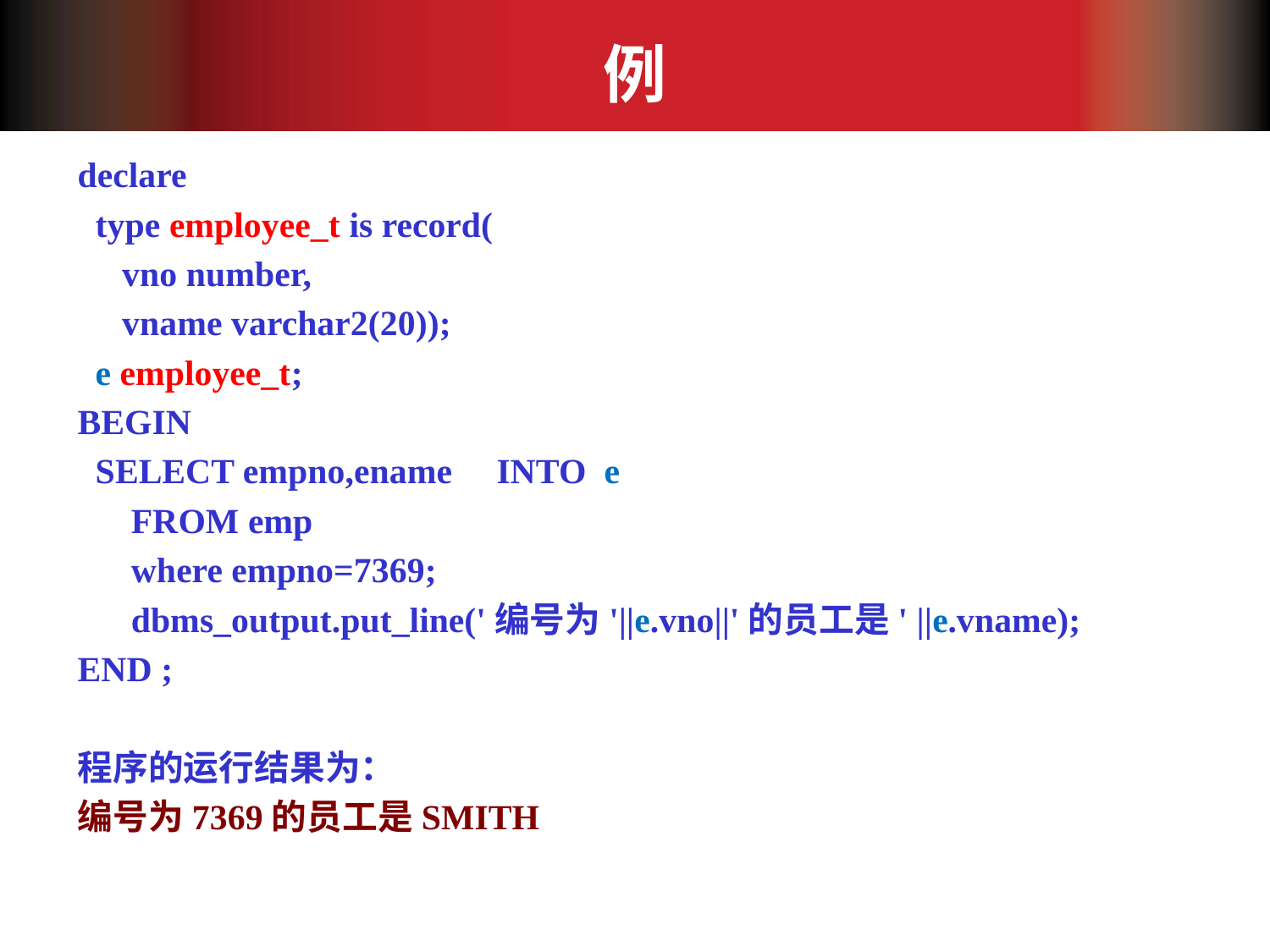

# 例
declare
  type employee_t is record(
     vno number,
     vname varchar2(20));
  e employee_t;
BEGIN
  SELECT empno,ename     INTO  e
      FROM emp
      where empno=7369;
      dbms_output.put_line('编号为'||e.vno||'的员工是' ||e.vname);
END ;

程序的运行结果为：
编号为7369的员工是SMITH